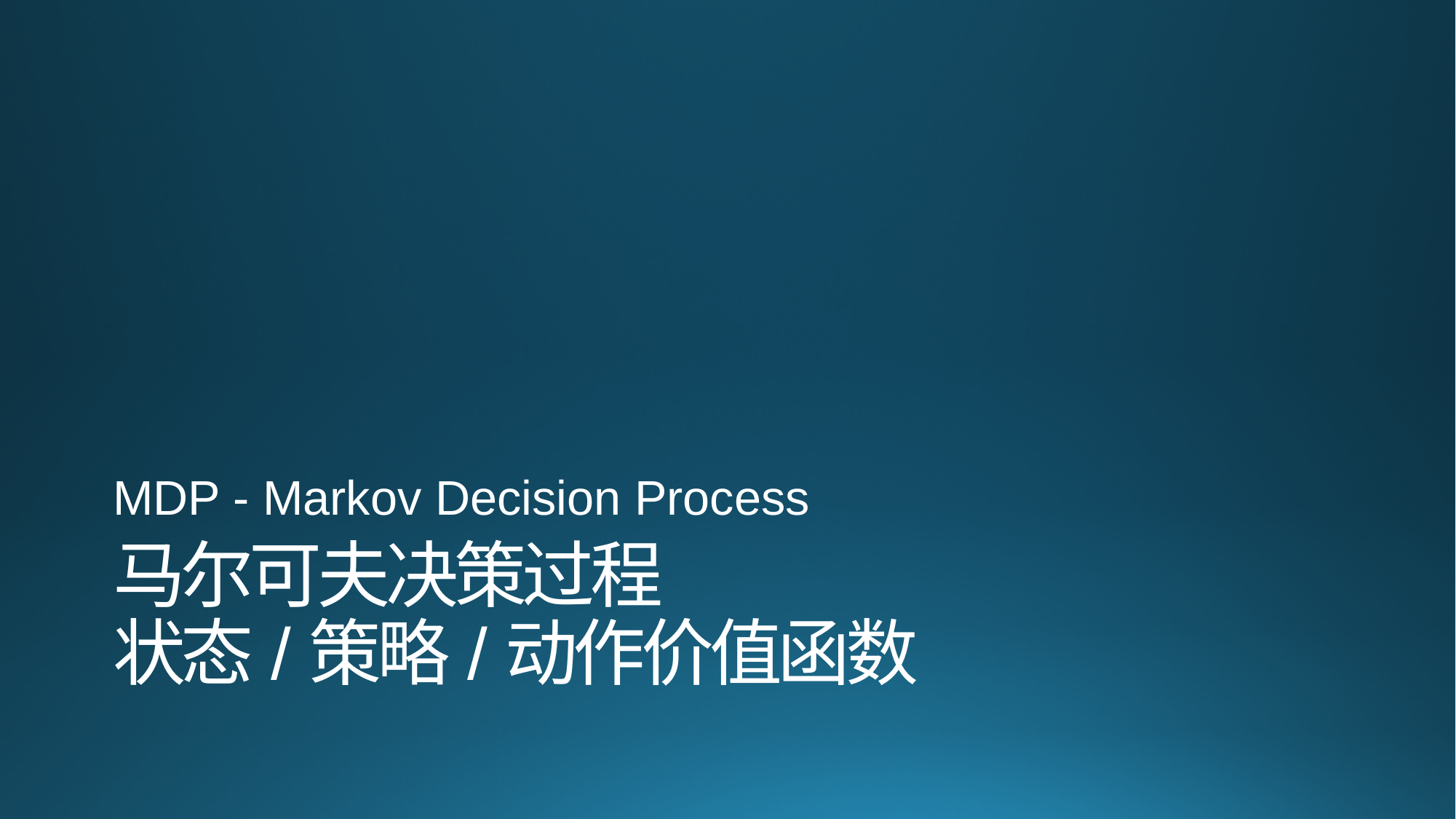

MDP - Markov Decision Process
# 马尔可夫决策过程 状态/策略/动作价值函数